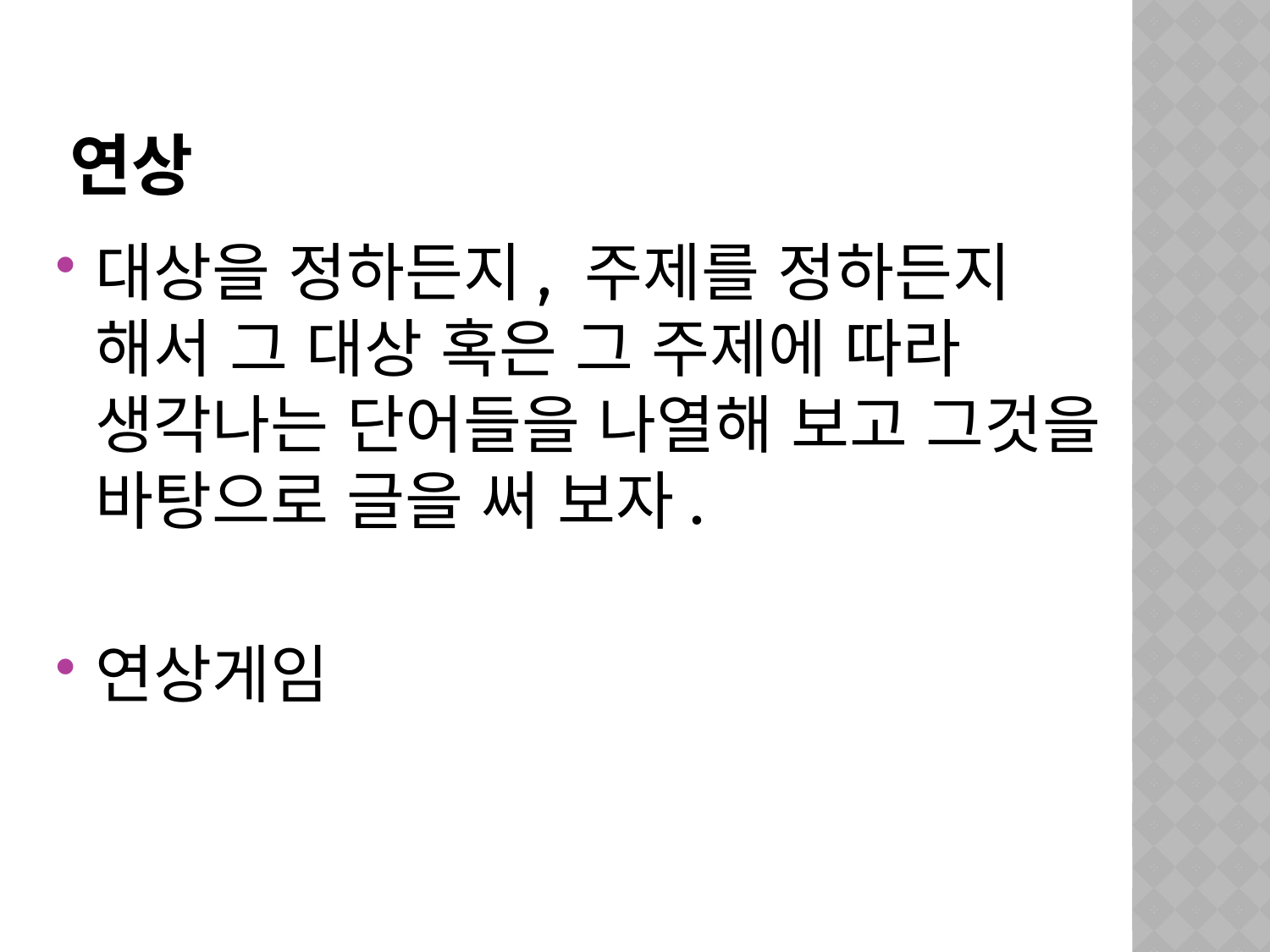

# 연상
대상을 정하든지, 주제를 정하든지 해서 그 대상 혹은 그 주제에 따라 생각나는 단어들을 나열해 보고 그것을 바탕으로 글을 써 보자.

연상게임